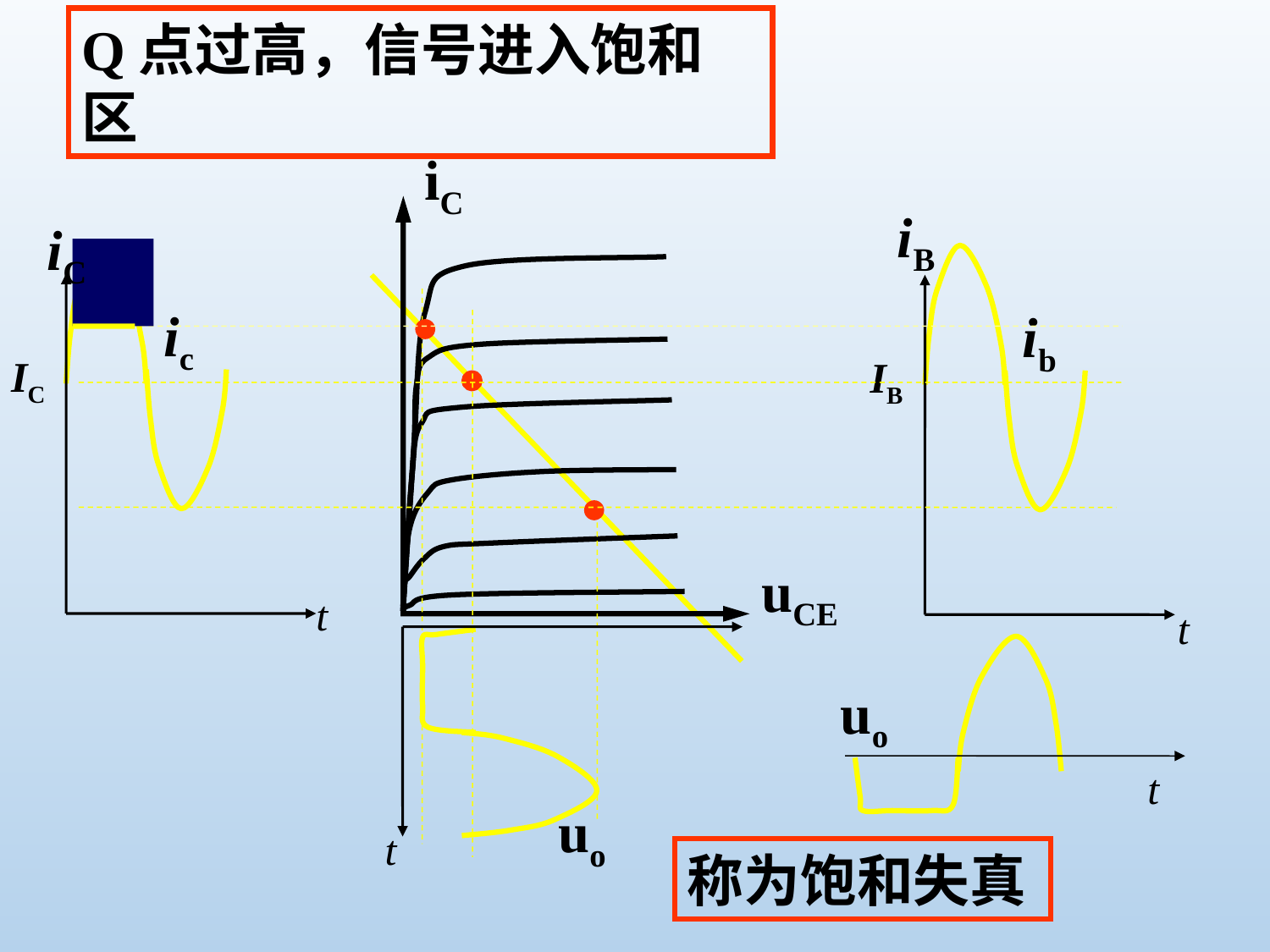

Q点过高，信号进入饱和区
iC

uCE
iB
iC

ic
ib

IC
IB

t
t

uo

t

uo
t
称为饱和失真